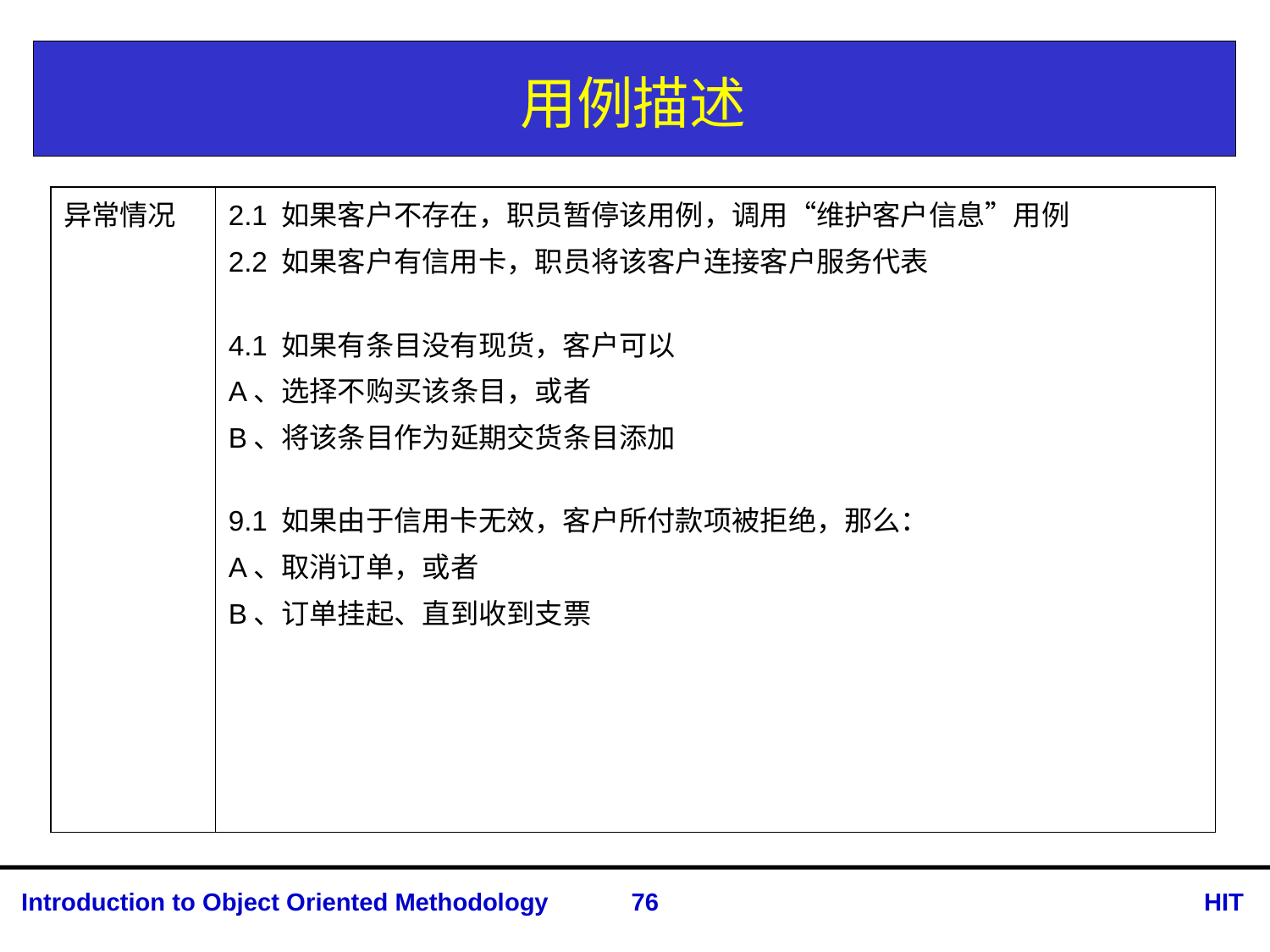

# 用例描述
| 异常情况 | 2.1 如果客户不存在，职员暂停该用例，调用“维护客户信息”用例 2.2 如果客户有信用卡，职员将该客户连接客户服务代表 4.1 如果有条目没有现货，客户可以 A、选择不购买该条目，或者 B、将该条目作为延期交货条目添加 9.1 如果由于信用卡无效，客户所付款项被拒绝，那么： A、取消订单，或者 B、订单挂起、直到收到支票 |
| --- | --- |